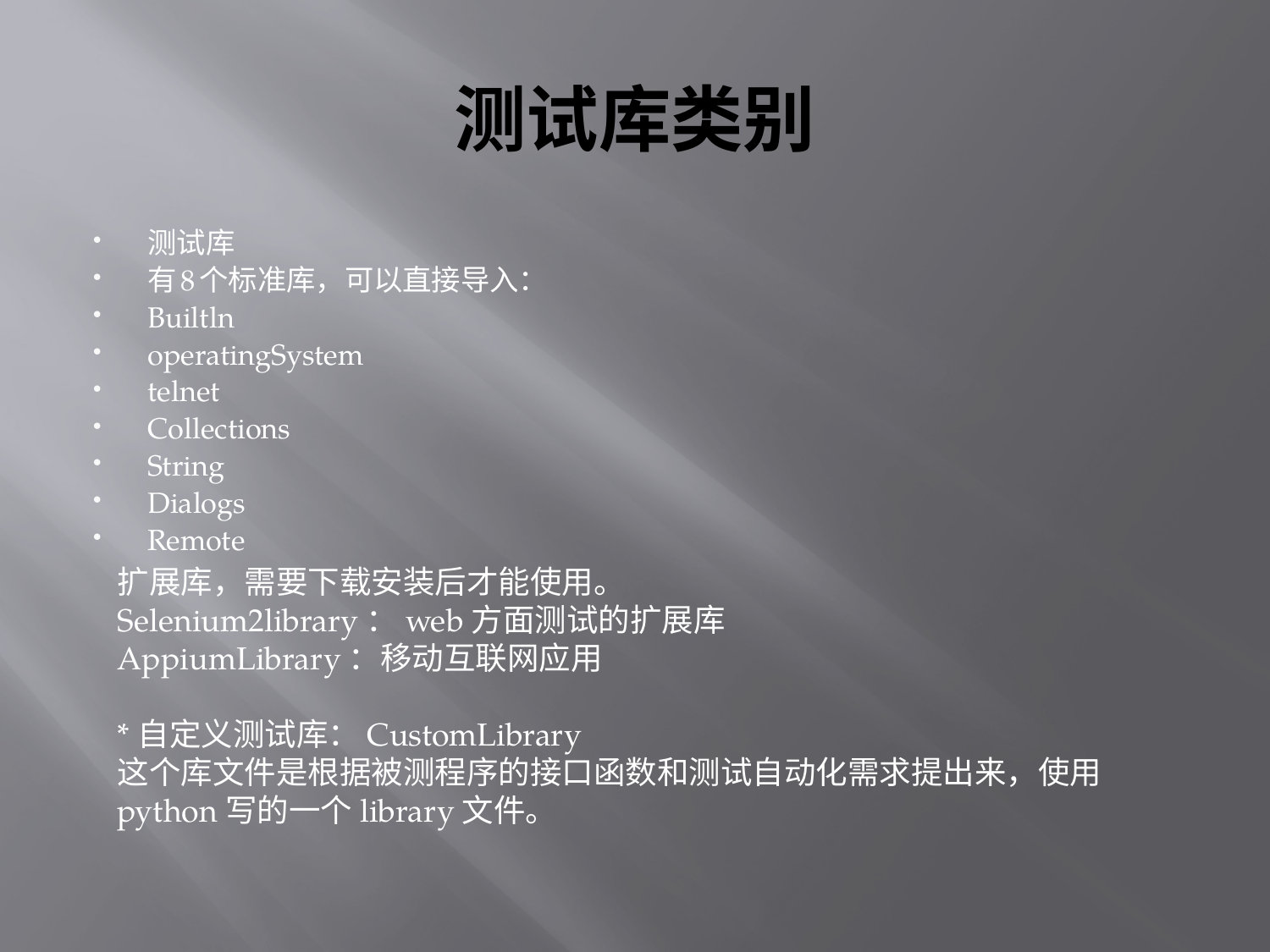

# 测试库类别
测试库
有8个标准库，可以直接导入：
Builtln
operatingSystem
telnet
Collections
String
Dialogs
Remote
扩展库，需要下载安装后才能使用。
Selenium2library：web方面测试的扩展库
AppiumLibrary：移动互联网应用

*自定义测试库：CustomLibrary
这个库文件是根据被测程序的接口函数和测试自动化需求提出来，使用python写的一个library文件。